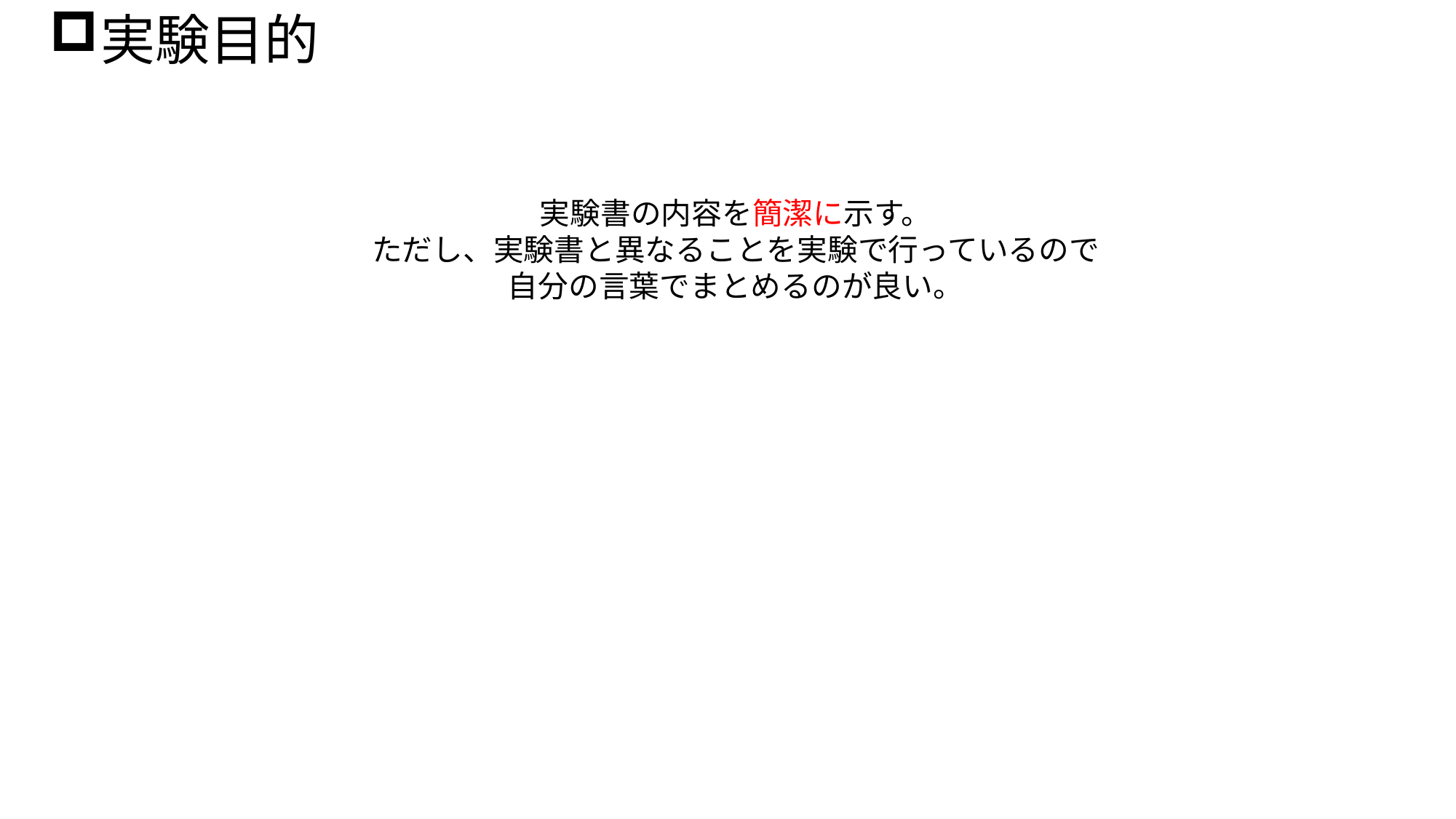

実験目的
実験書の内容を簡潔に示す。
ただし、実験書と異なることを実験で行っているので
自分の言葉でまとめるのが良い。